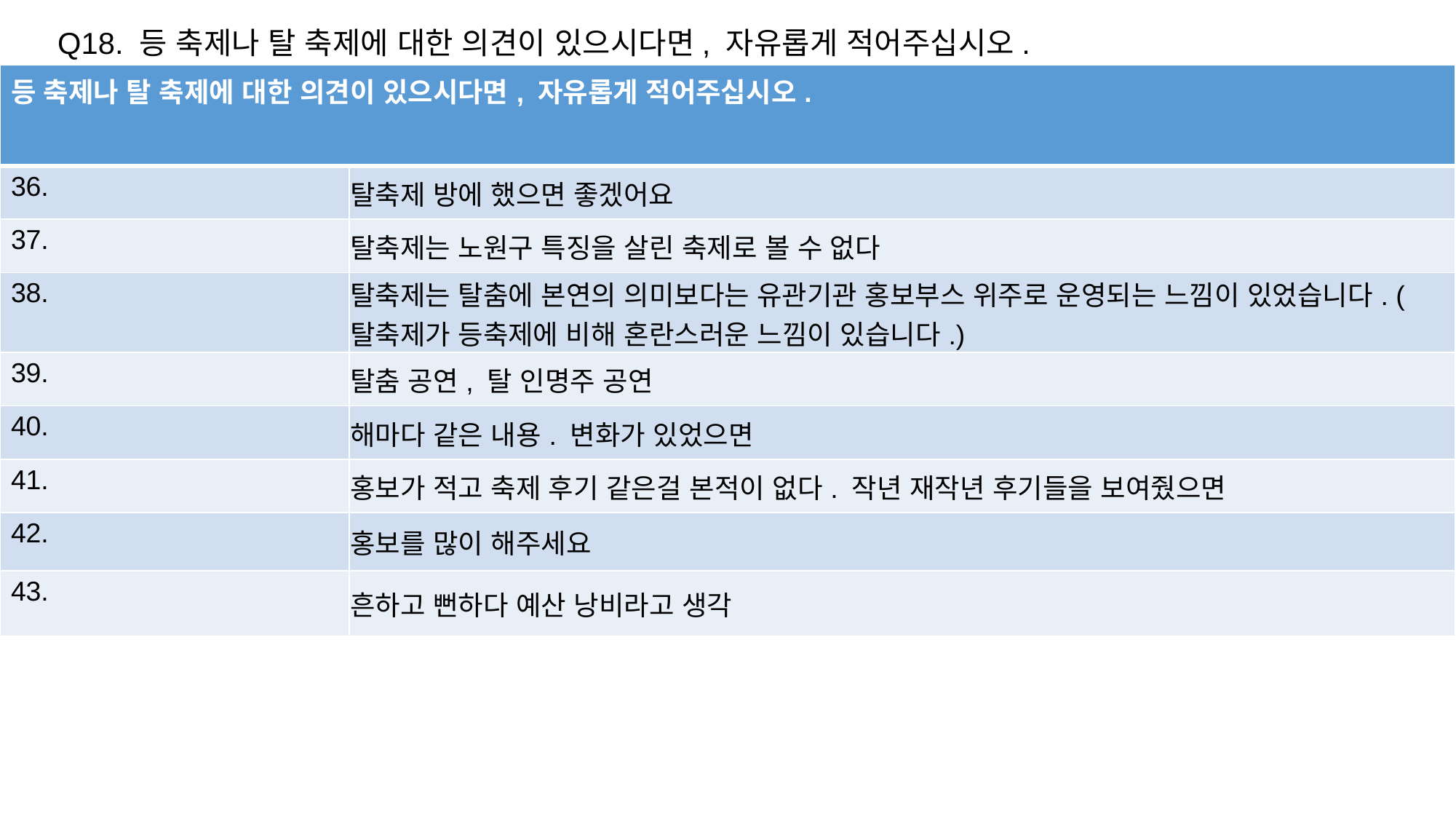

Q18. 등 축제나 탈 축제에 대한 의견이 있으시다면, 자유롭게 적어주십시오.
| 등 축제나 탈 축제에 대한 의견이 있으시다면, 자유롭게 적어주십시오. |  |
| --- | --- |
| 36. | 탈축제 방에 했으면 좋겠어요 |
| 37. | 탈축제는 노원구 특징을 살린 축제로 볼 수 없다 |
| 38. | 탈축제는 탈춤에 본연의 의미보다는 유관기관 홍보부스 위주로 운영되는 느낌이 있었습니다. (탈축제가 등축제에 비해 혼란스러운 느낌이 있습니다.) |
| 39. | 탈춤 공연, 탈 인명주 공연 |
| 40. | 해마다 같은 내용. 변화가 있었으면 |
| 41. | 홍보가 적고 축제 후기 같은걸 본적이 없다. 작년 재작년 후기들을 보여줬으면 |
| 42. | 홍보를 많이 해주세요 |
| 43. | 흔하고 뻔하다 예산 낭비라고 생각 |